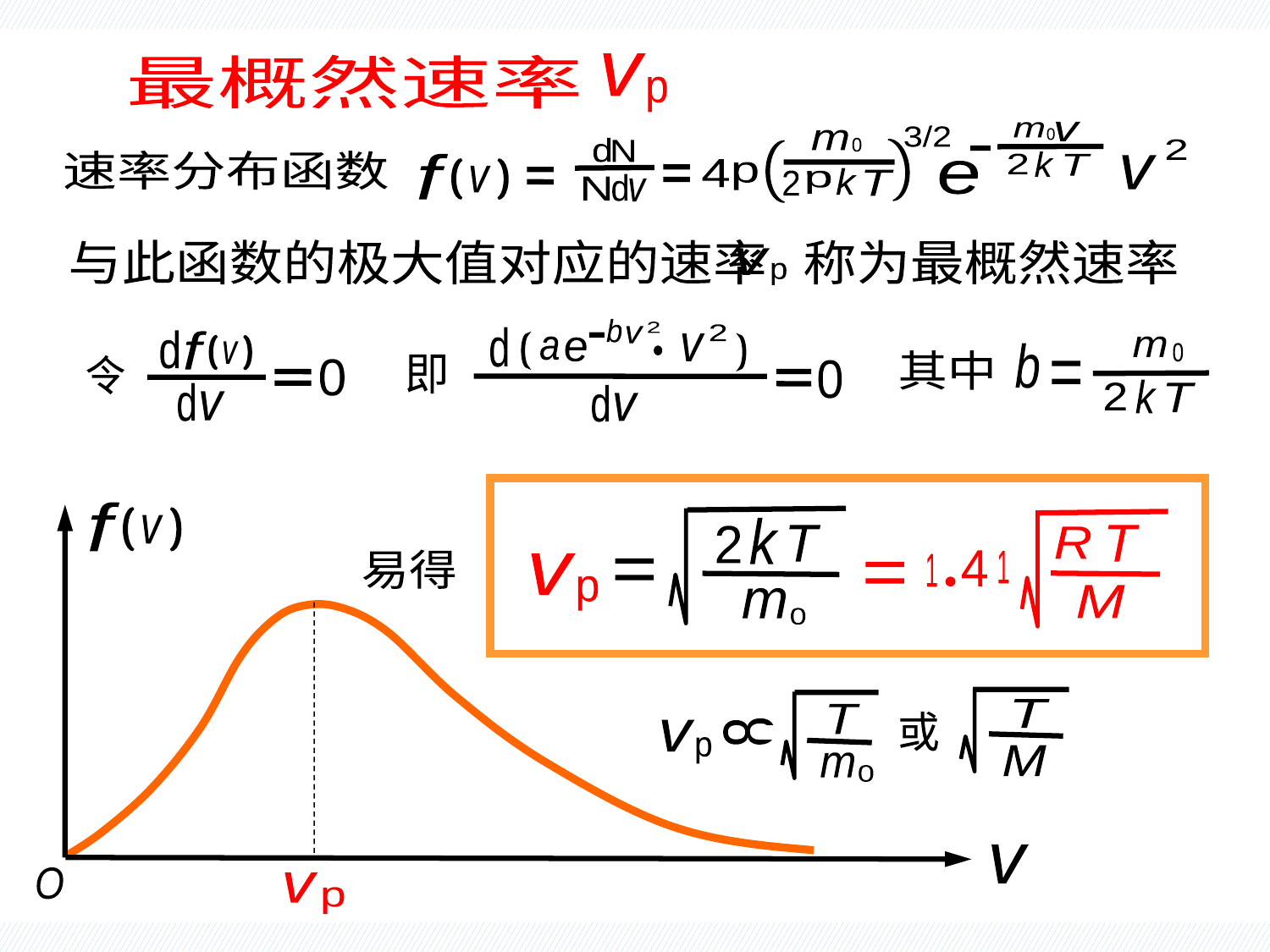

最概然速率
v
p
最概然速率
v
m
3/2
0
m
d
0

2
v
N

速率分布函数
k
2
f

v
T
4
e

π

k

T
2
π
d
v
N
与此函数的极大值对应的速率   称为最概然速率
v
p
b
2
2
v
v
d

a
e

即
0

d
v
d
f

v
0

d
v
令
m
0
b

k
2
T
其中

T

M

T

m
8

v
p
0
或
f

v

v
p
v

O

k
T
2
易得
v
p

m
0

T
R
4
1
1

M